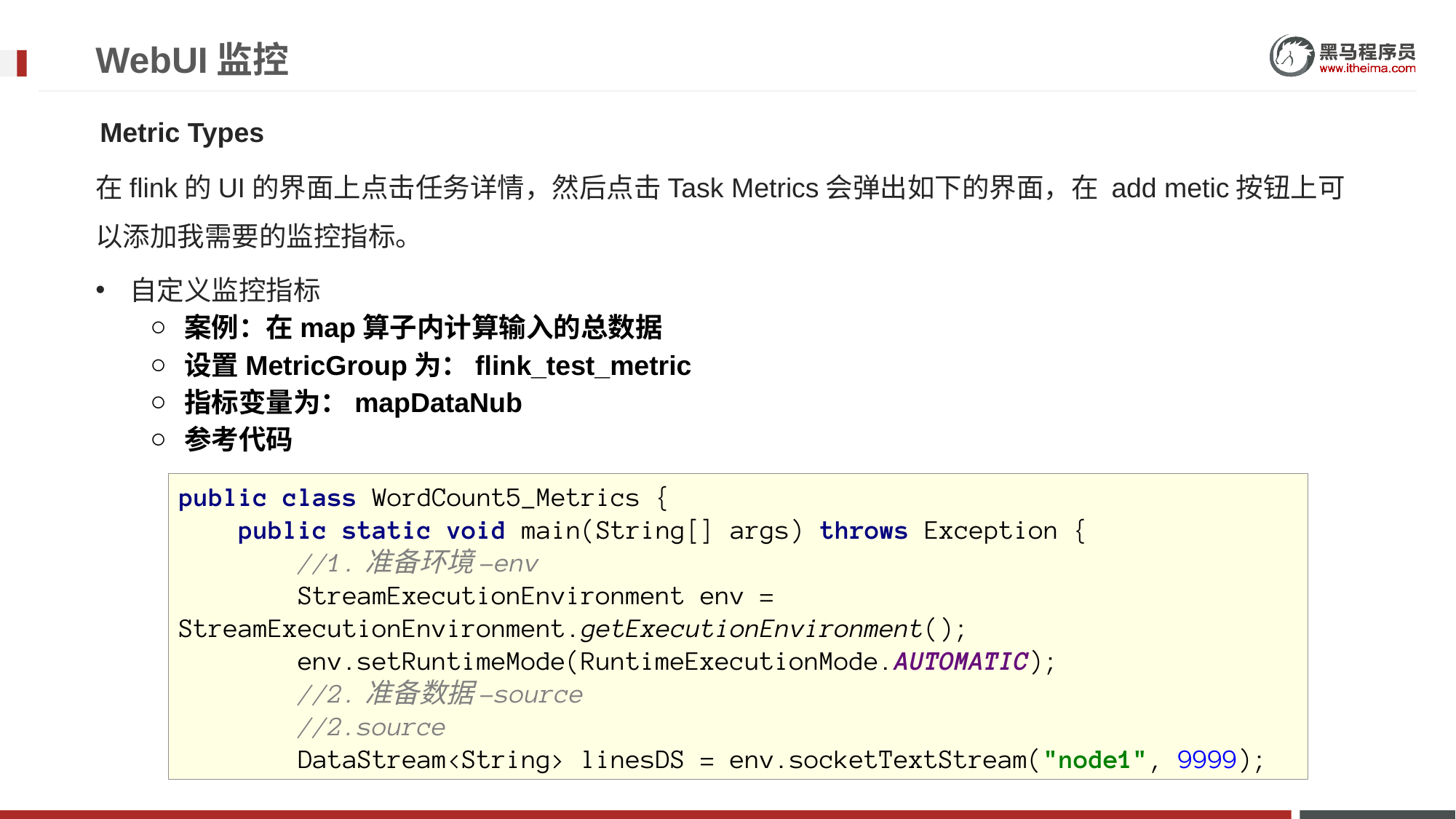

# WebUI监控
Metric Types
在flink的UI的界面上点击任务详情，然后点击Task Metrics会弹出如下的界面，在 add metic按钮上可以添加我需要的监控指标。
自定义监控指标
案例：在map算子内计算输入的总数据
设置MetricGroup为：flink_test_metric
指标变量为：mapDataNub
参考代码
public class WordCount5_Metrics {
    public static void main(String[] args) throws Exception {
        //1.准备环境-env
        StreamExecutionEnvironment env = StreamExecutionEnvironment.getExecutionEnvironment();
        env.setRuntimeMode(RuntimeExecutionMode.AUTOMATIC);
        //2.准备数据-source
        //2.source
        DataStream<String> linesDS = env.socketTextStream("node1", 9999);